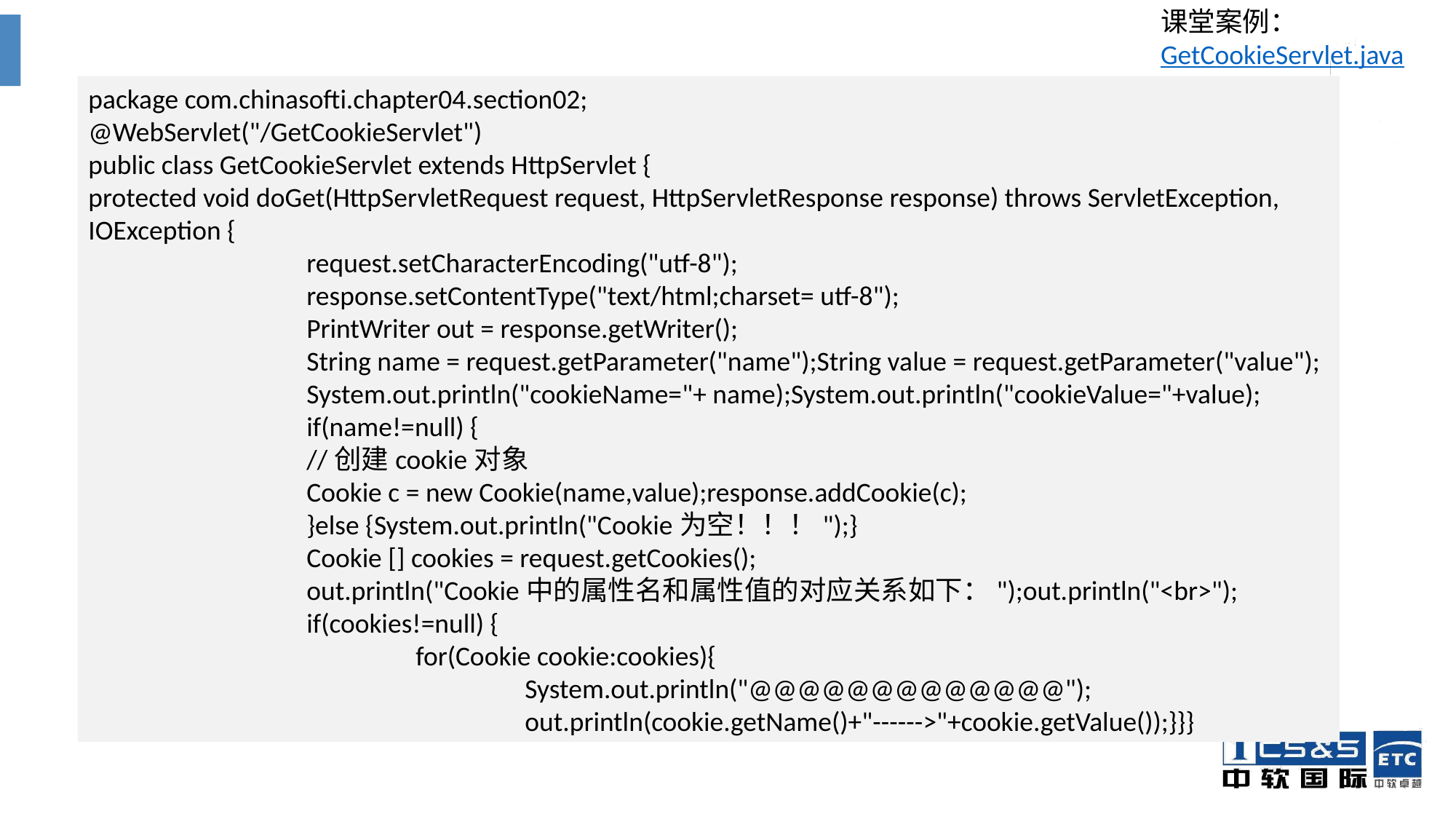

课堂案例：GetCookieServlet.java
package com.chinasofti.chapter04.section02;
@WebServlet("/GetCookieServlet")
public class GetCookieServlet extends HttpServlet {
protected void doGet(HttpServletRequest request, HttpServletResponse response) throws ServletException, IOException {
		request.setCharacterEncoding("utf-8");
		response.setContentType("text/html;charset= utf-8");
		PrintWriter out = response.getWriter();
		String name = request.getParameter("name");String value = request.getParameter("value");
		System.out.println("cookieName="+ name);System.out.println("cookieValue="+value);
		if(name!=null) {
		//创建cookie对象
		Cookie c = new Cookie(name,value);response.addCookie(c);
		}else {System.out.println("Cookie为空！！！");}
		Cookie [] cookies = request.getCookies();
		out.println("Cookie中的属性名和属性值的对应关系如下：");out.println("<br>");
		if(cookies!=null) {
			for(Cookie cookie:cookies){
				System.out.println("@@@@@@@@@@@@@");
				out.println(cookie.getName()+"------>"+cookie.getValue());}}}